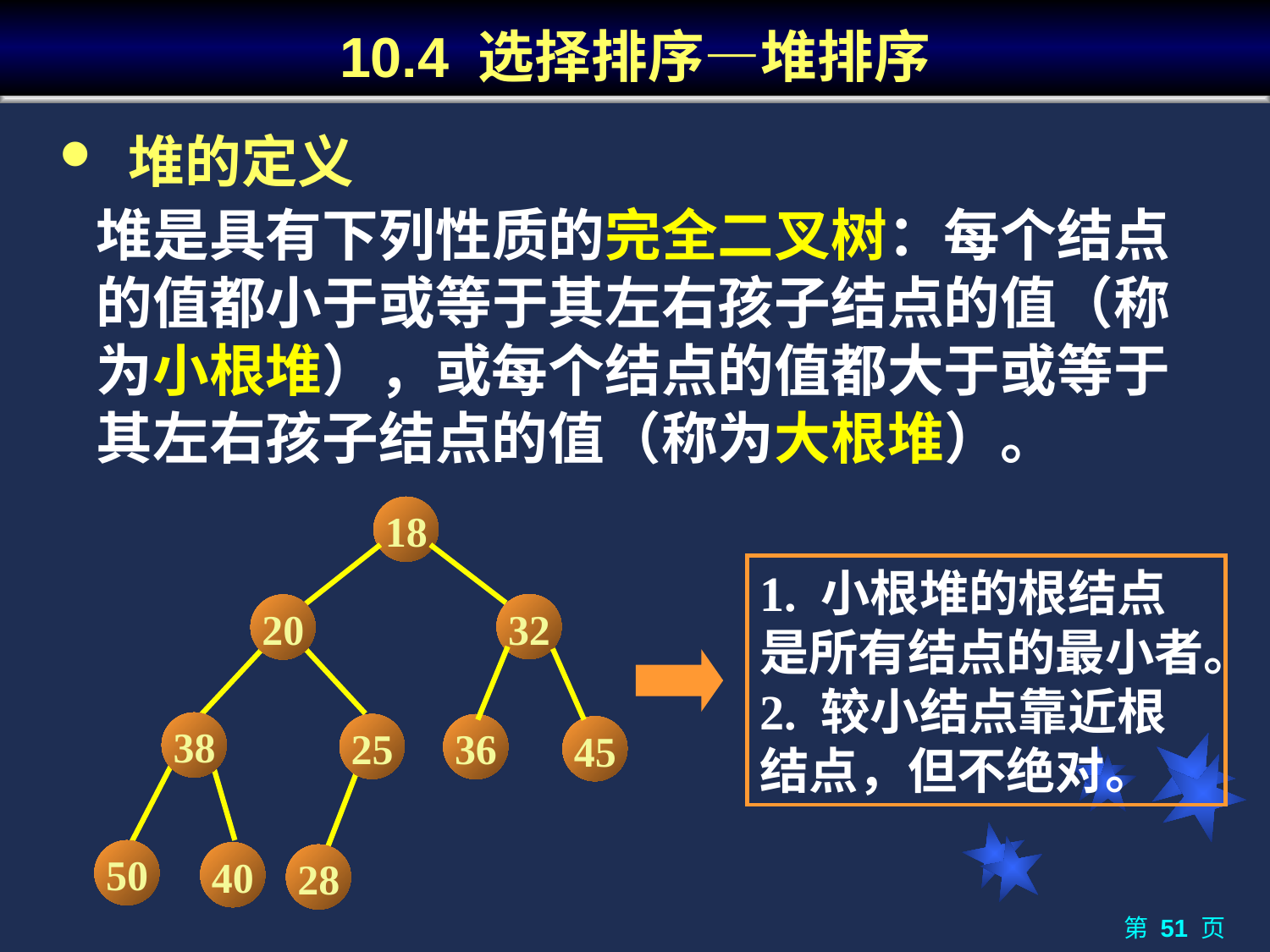

# 10.4 选择排序—堆排序
 堆的定义
堆是具有下列性质的完全二叉树：每个结点的值都小于或等于其左右孩子结点的值（称为小根堆），或每个结点的值都大于或等于其左右孩子结点的值（称为大根堆）。

18

32
20

38
25
36
45

50
40
28
1. 小根堆的根结点是所有结点的最小者。
2. 较小结点靠近根结点，但不绝对。

第 51 页